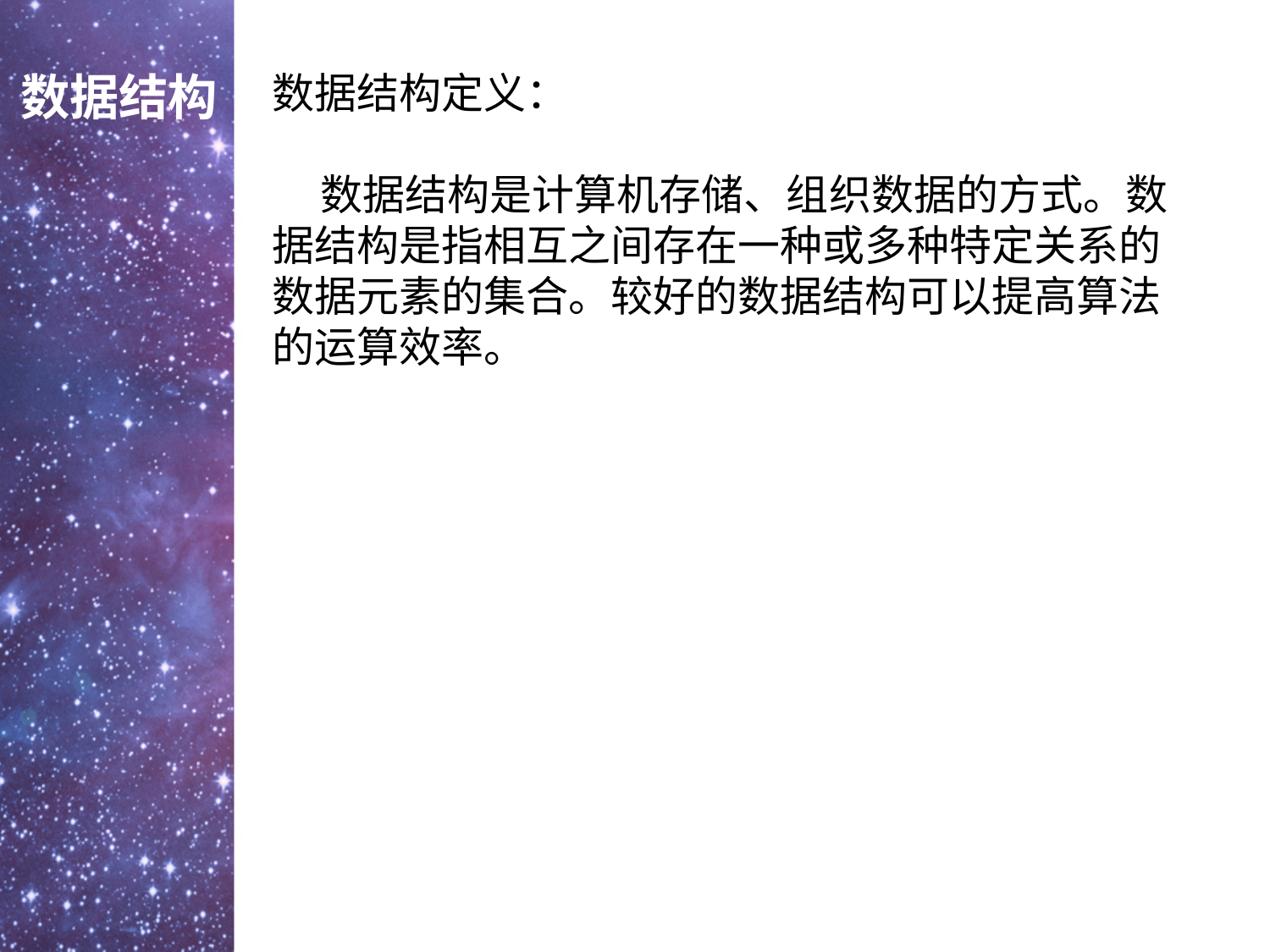

数据结构
数据结构定义：

    数据结构是计算机存储、组织数据的方式。数据结构是指相互之间存在一种或多种特定关系的数据元素的集合。较好的数据结构可以提高算法的运算效率。
点击添加文本
点击添加文本
点击添加文本
点击添加文本